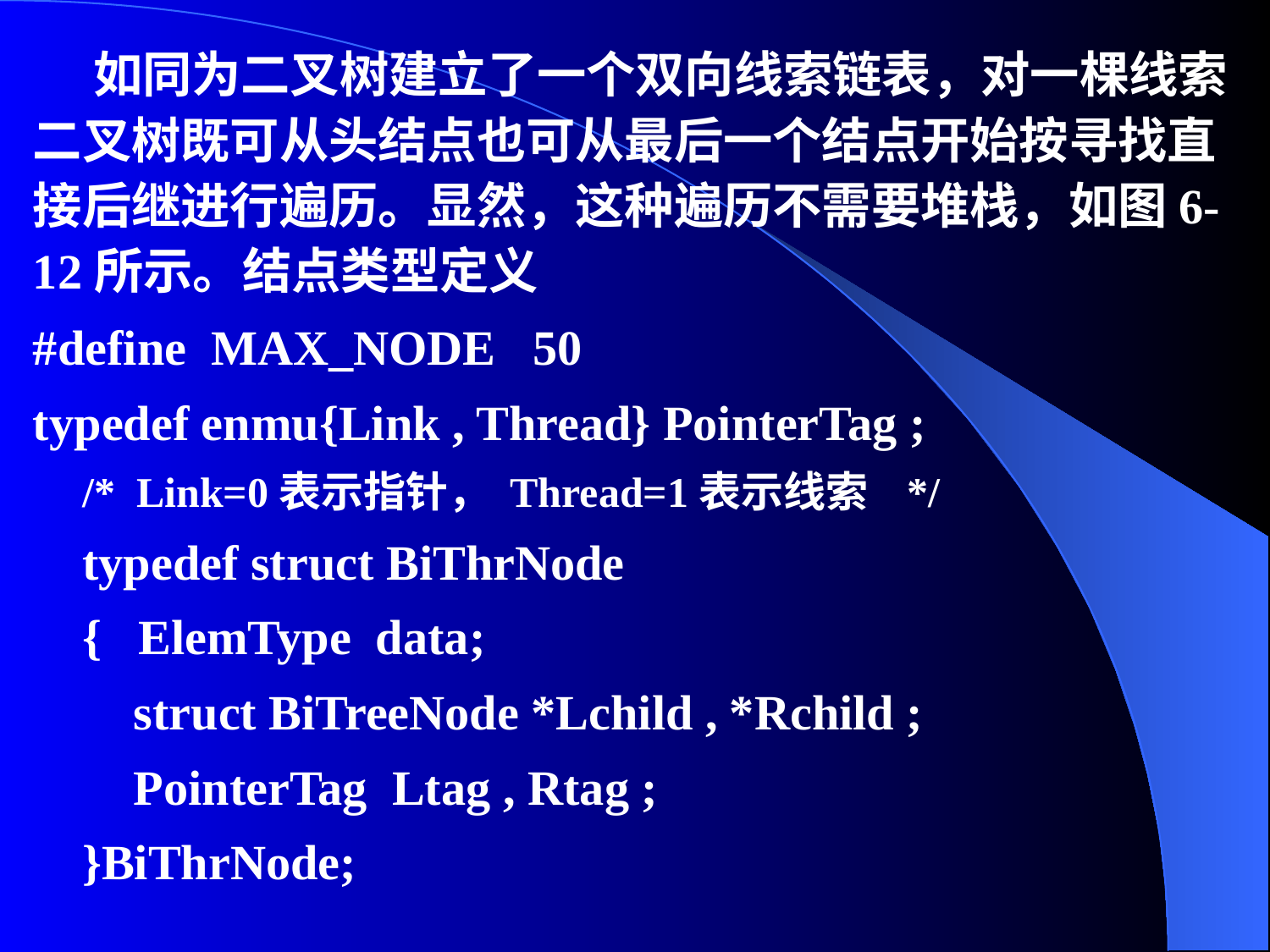

如同为二叉树建立了一个双向线索链表，对一棵线索二叉树既可从头结点也可从最后一个结点开始按寻找直接后继进行遍历。显然，这种遍历不需要堆栈，如图6-12所示。结点类型定义
#define  MAX_NODE   50
typedef enmu{Link , Thread} PointerTag ;
/*  Link=0表示指针， Thread=1表示线索   */
typedef struct BiThrNode
{   ElemType  data;
struct BiTreeNode *Lchild , *Rchild ;
PointerTag  Ltag , Rtag ;
}BiThrNode;